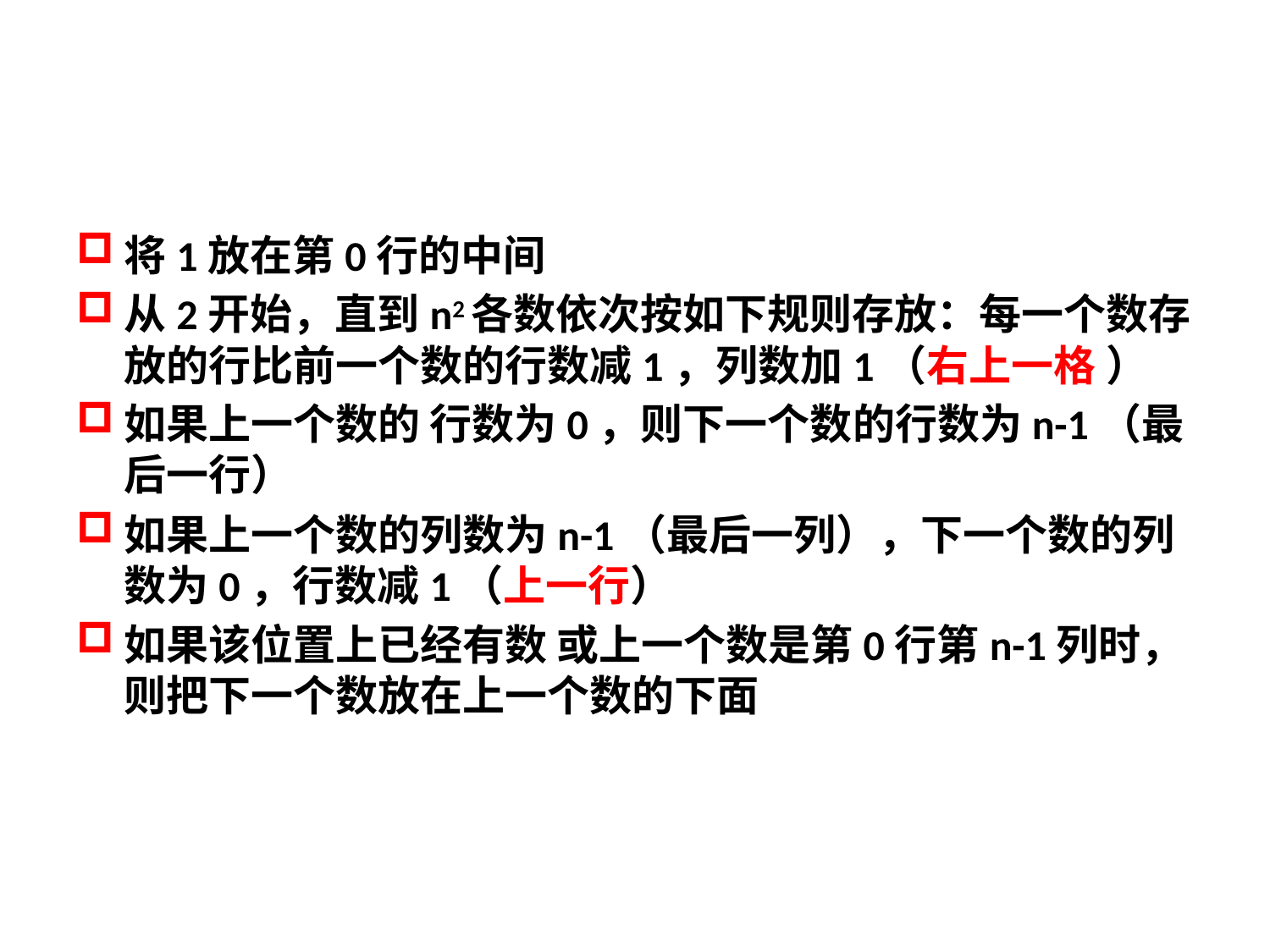

#
将1放在第0行的中间
从2开始，直到n2各数依次按如下规则存放：每一个数存放的行比前一个数的行数减1，列数加1（右上一格 ）
如果上一个数的 行数为0，则下一个数的行数为n-1（最后一行）
如果上一个数的列数为n-1（最后一列），下一个数的列数为0，行数减1（上一行）
如果该位置上已经有数 或上一个数是第0行第n-1列时，则把下一个数放在上一个数的下面